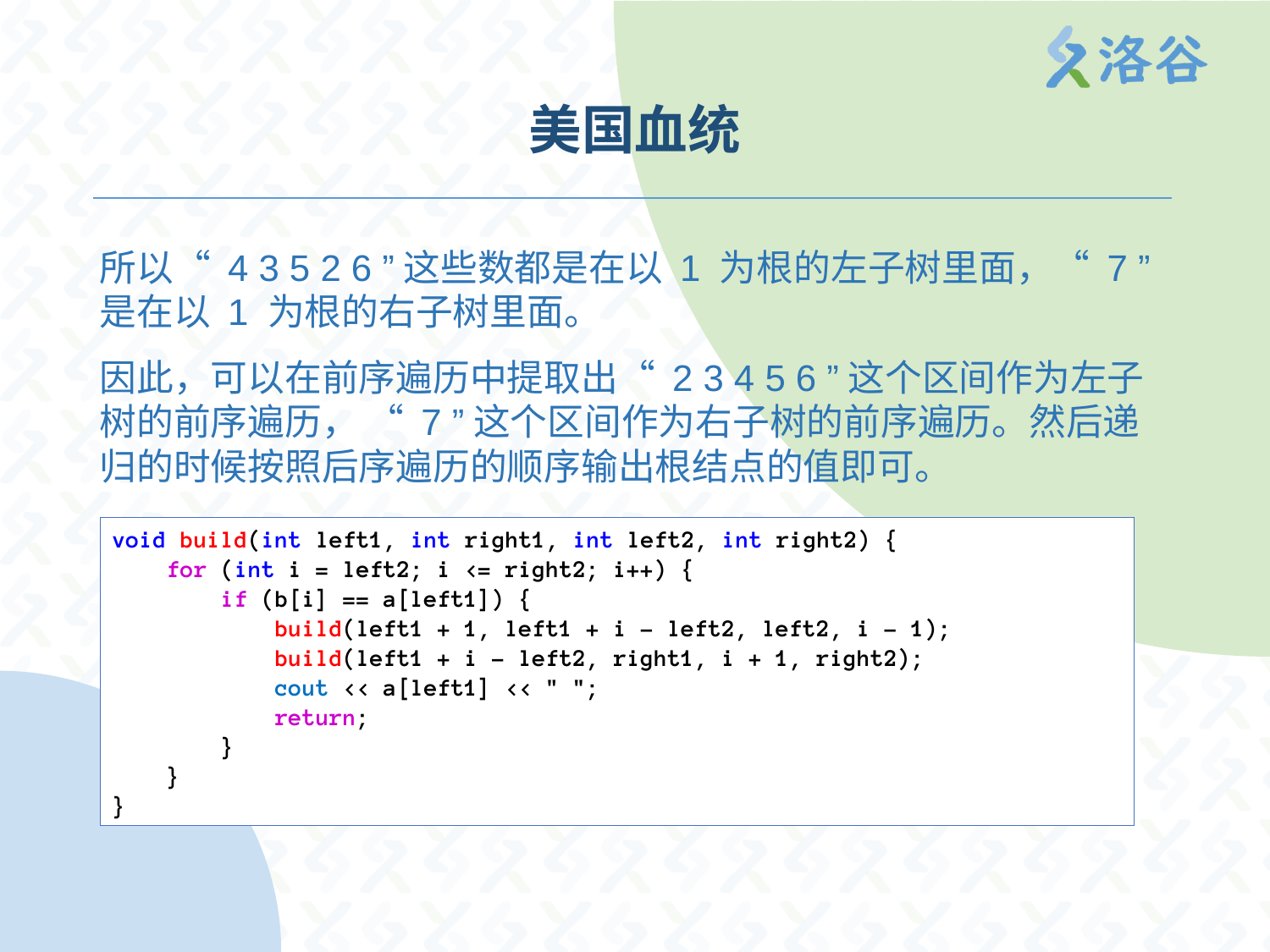

# 美国血统
所以“ 4 3 5 2 6 ”这些数都是在以 1 为根的左子树里面，“ 7 ” 是在以 1 为根的右子树里面。
因此，可以在前序遍历中提取出“ 2 3 4 5 6 ”这个区间作为左子树的前序遍历， “ 7 ”这个区间作为右子树的前序遍历。然后递归的时候按照后序遍历的顺序输出根结点的值即可。
void build(int left1, int right1, int left2, int right2) {
    for (int i = left2; i <= right2; i++) {
        if (b[i] == a[left1]) {
            build(left1 + 1, left1 + i - left2, left2, i - 1);
            build(left1 + i - left2, right1, i + 1, right2);
            cout << a[left1] << " ";
            return;
        }
    }
}